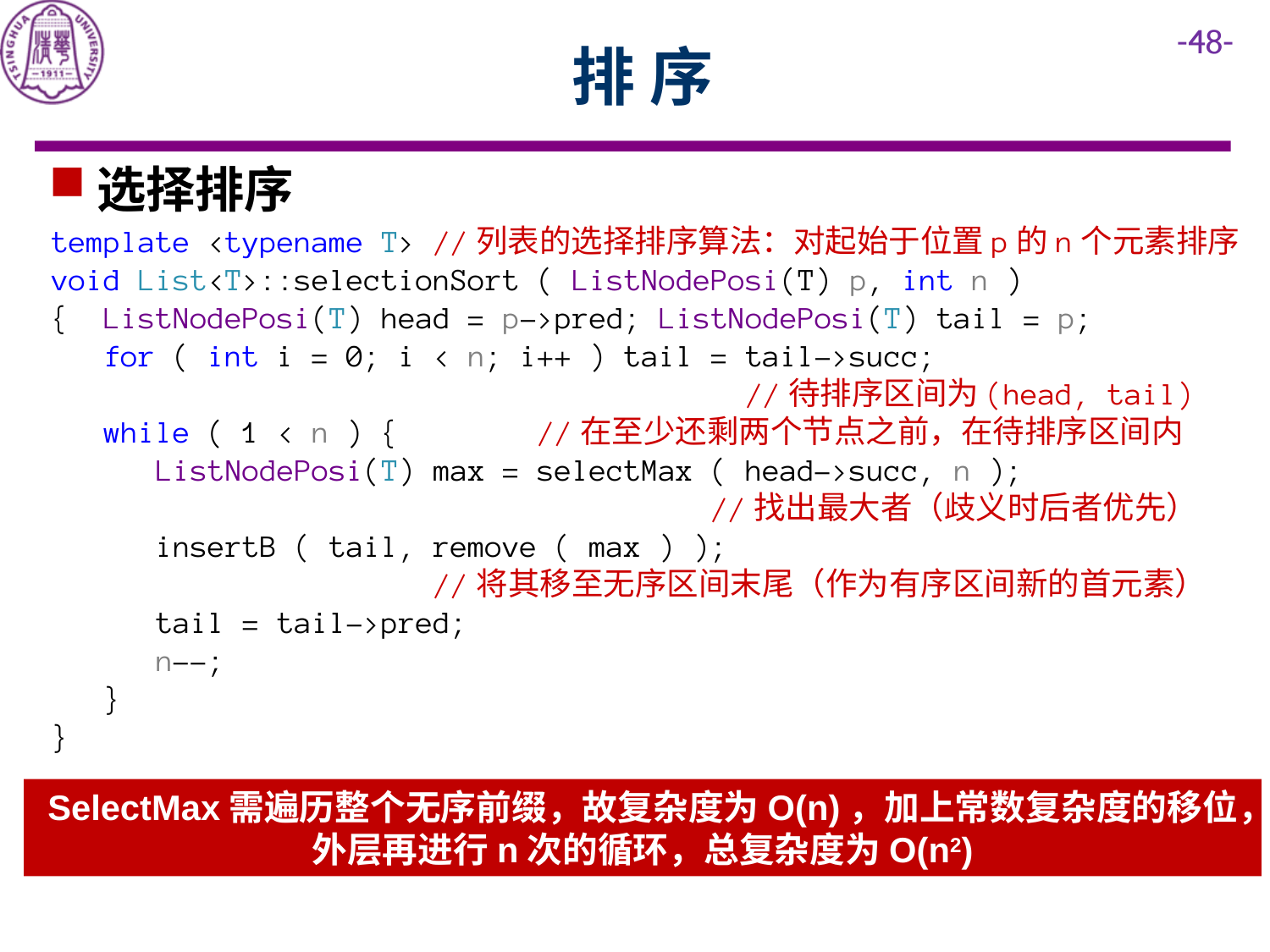

# 排 序
选择排序
template <typename T> //列表的选择排序算法：对起始于位置p的n个元素排序
void List<T>::selectionSort ( ListNodePosi(T) p, int n ) {  ListNodePosi(T) head = p->pred; ListNodePosi(T) tail = p;
   for ( int i = 0; i < n; i++ ) tail = tail->succ;
                                        //待排序区间为(head, tail)
   while ( 1 < n ) {        //在至少还剩两个节点之前，在待排序区间内
      ListNodePosi(T) max = selectMax ( head->succ, n );
                                      //找出最大者（歧义时后者优先）
      insertB ( tail, remove ( max ) );
                      //将其移至无序区间末尾（作为有序区间新的首元素）
      tail = tail->pred;
      n--;
   }
}
SelectMax需遍历整个无序前缀，故复杂度为O(n)，加上常数复杂度的移位，外层再进行n次的循环，总复杂度为O(n2)